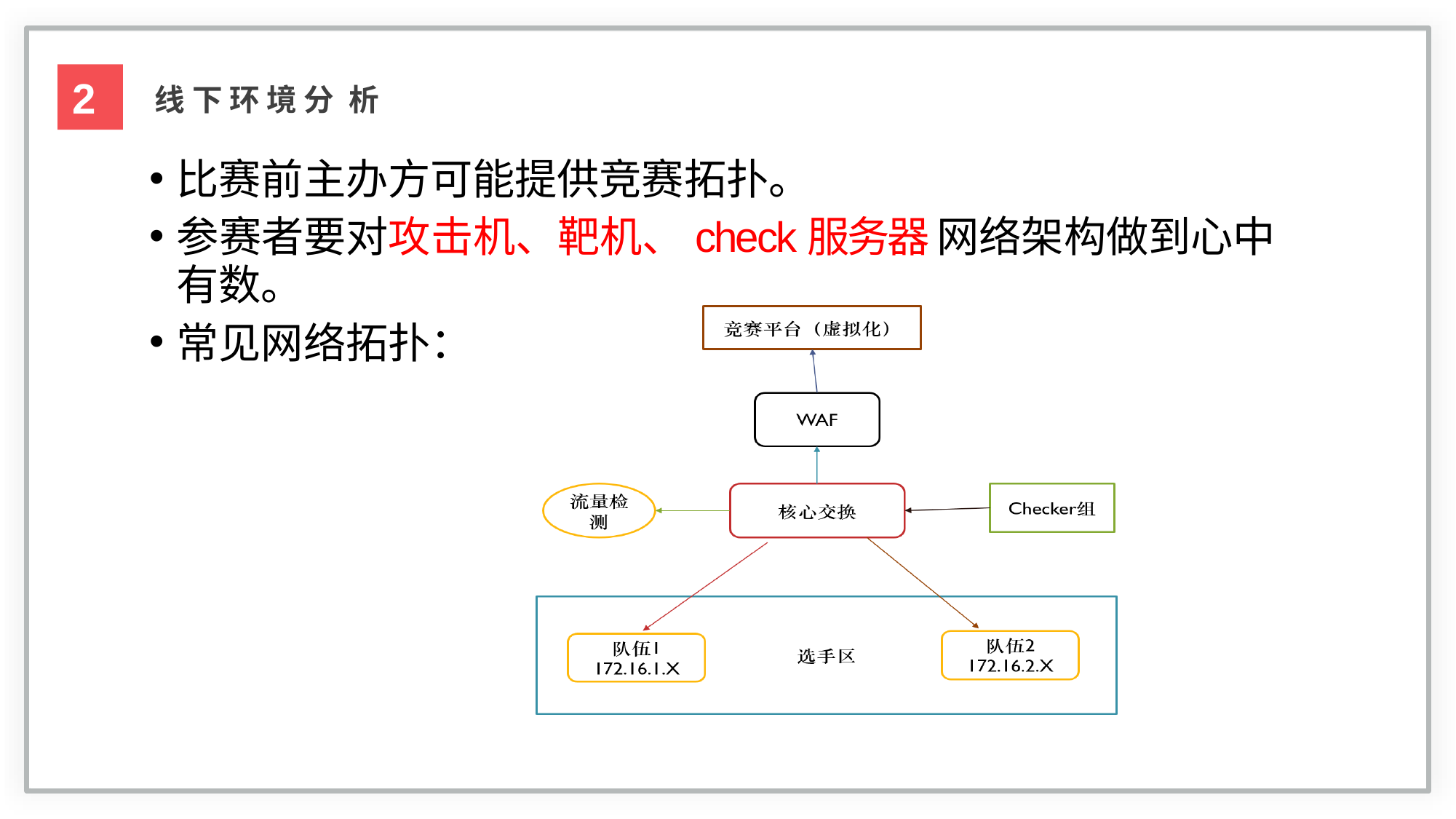

2
线 下 环 境 分 析

比赛前主办方可能提供竞赛拓扑。
参赛者要对攻击机、靶机、check服务器 网络架构做到心中有数。
常见网络拓扑：